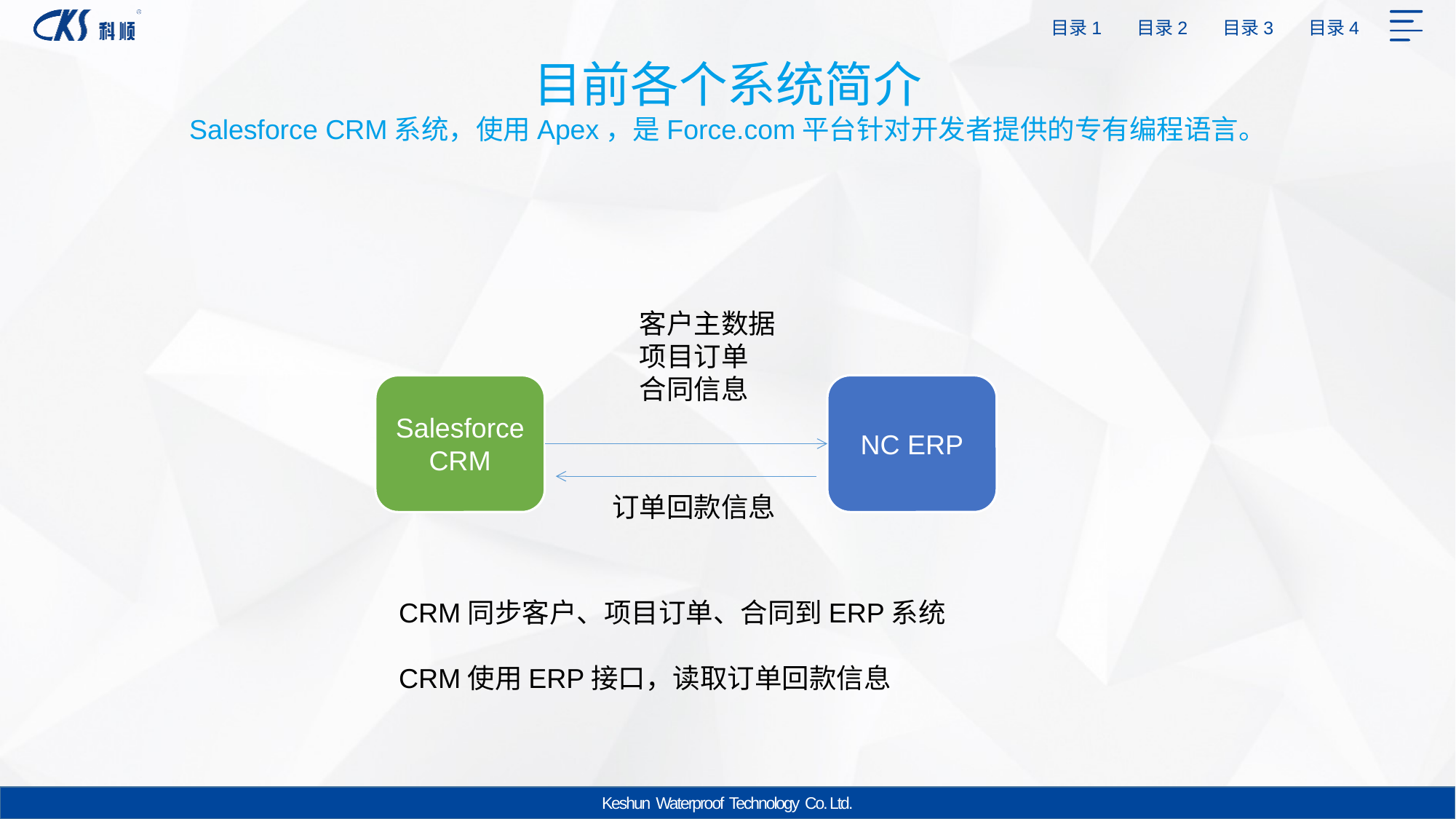

目前各个系统简介
Salesforce CRM系统，使用Apex，是Force.com平台针对开发者提供的专有编程语言。
客户主数据
项目订单
合同信息
Salesforce CRM
NC ERP
订单回款信息
CRM同步客户、项目订单、合同到ERP系统

CRM使用ERP接口，读取订单回款信息

Keshun  Waterproof  Technology  Co. Ltd.